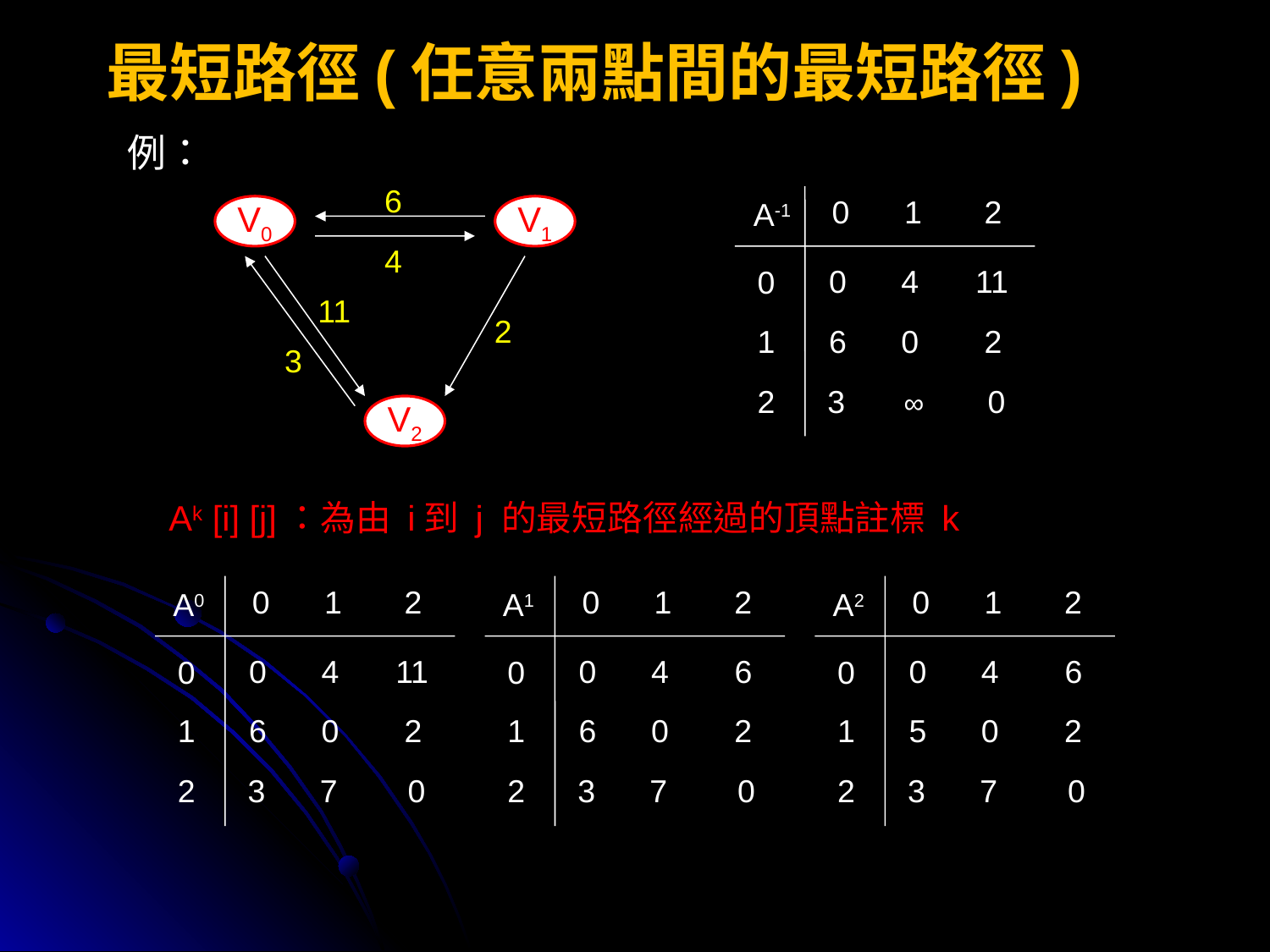

最短路徑(任意兩點間的最短路徑)
例：
6

0
1
2
A-1

0
4
11
0
1
6
0
2
2
3
0
∞
V0
V1

4

11
2
3
V2
Ak [i] [j]：為由 i到 j 的最短路徑經過的頂點註標 k

0
1
2

0
1
2

0
1
2
A0
A1
A2

0
4
11
0
4
6
0
4
6
0
0
0
1
6
0
2
1
6
0
2
1
5
0
2
2
3
7
0
2
3
7
0
2
3
7
0